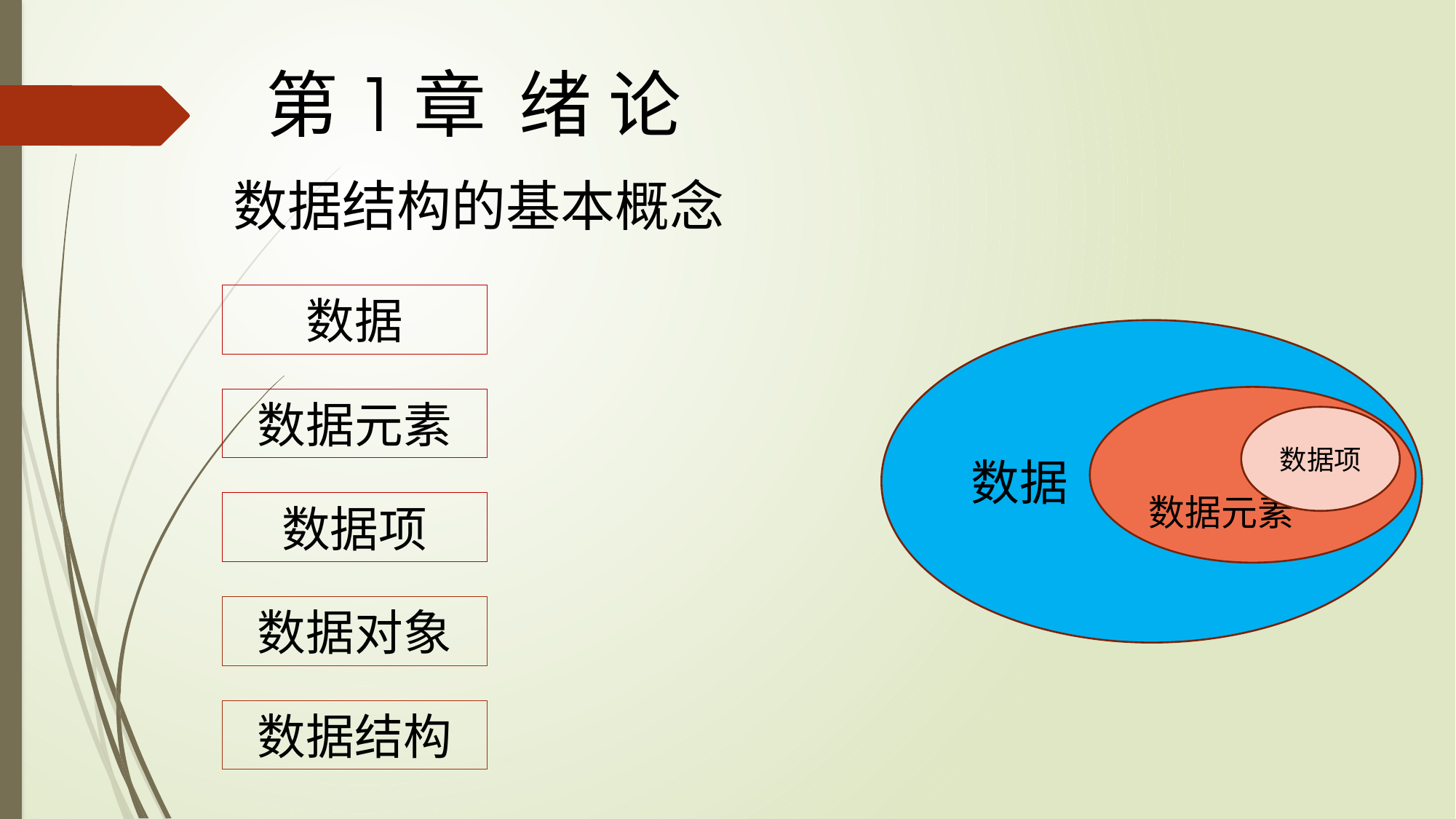

第1章  绪 论
数据结构的基本概念
数据
数据

数据元素
数据元素
数据项
数据项
数据对象
数据结构